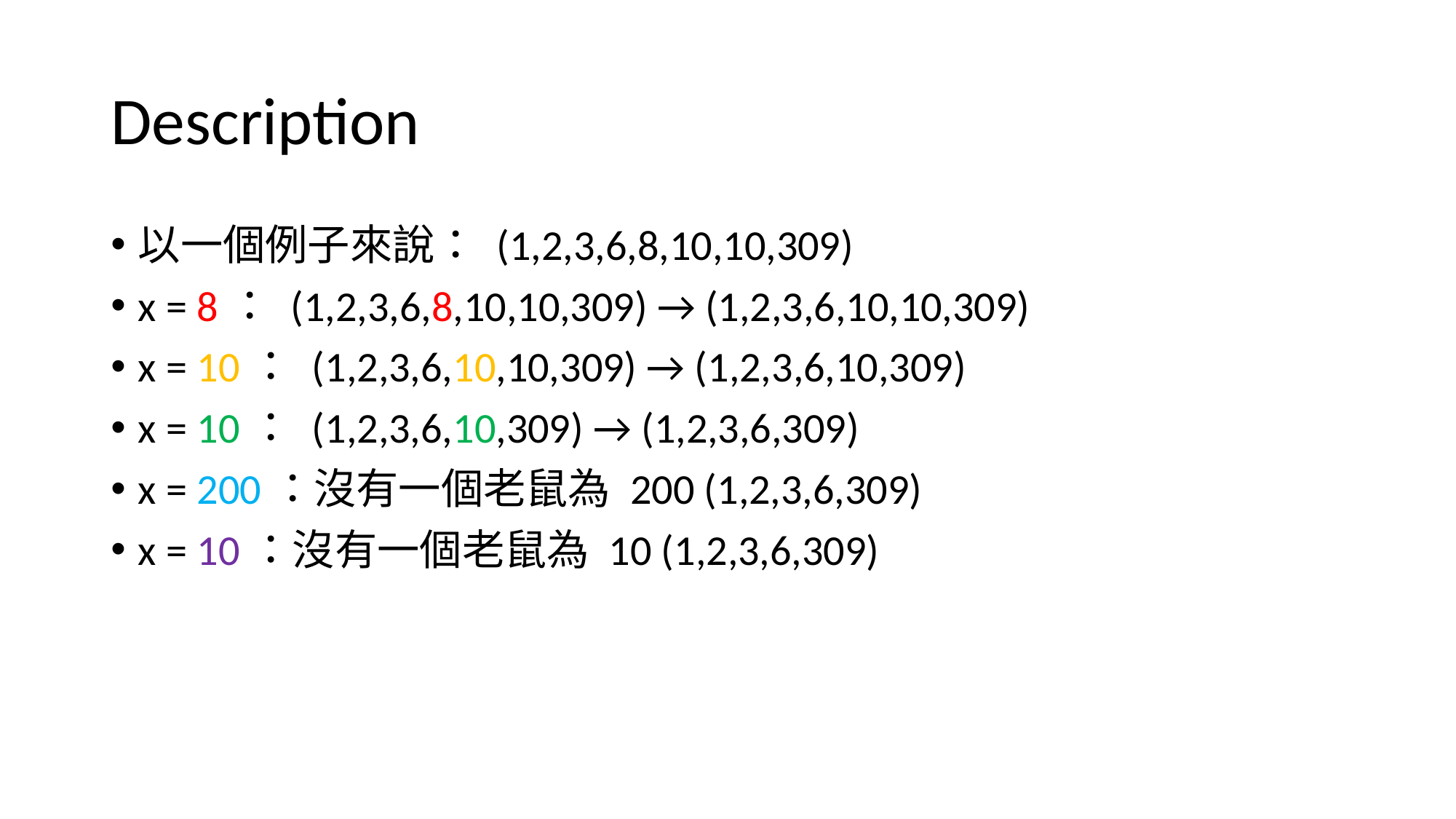

# Description
以一個例子來說： (1,2,3,6,8,10,10,309)
x = 8： (1,2,3,6,8,10,10,309) → (1,2,3,6,10,10,309)
x = 10： (1,2,3,6,10,10,309) → (1,2,3,6,10,309)
x = 10： (1,2,3,6,10,309) → (1,2,3,6,309)
x = 200：沒有一個老鼠為 200 (1,2,3,6,309)
x = 10：沒有一個老鼠為 10 (1,2,3,6,309)